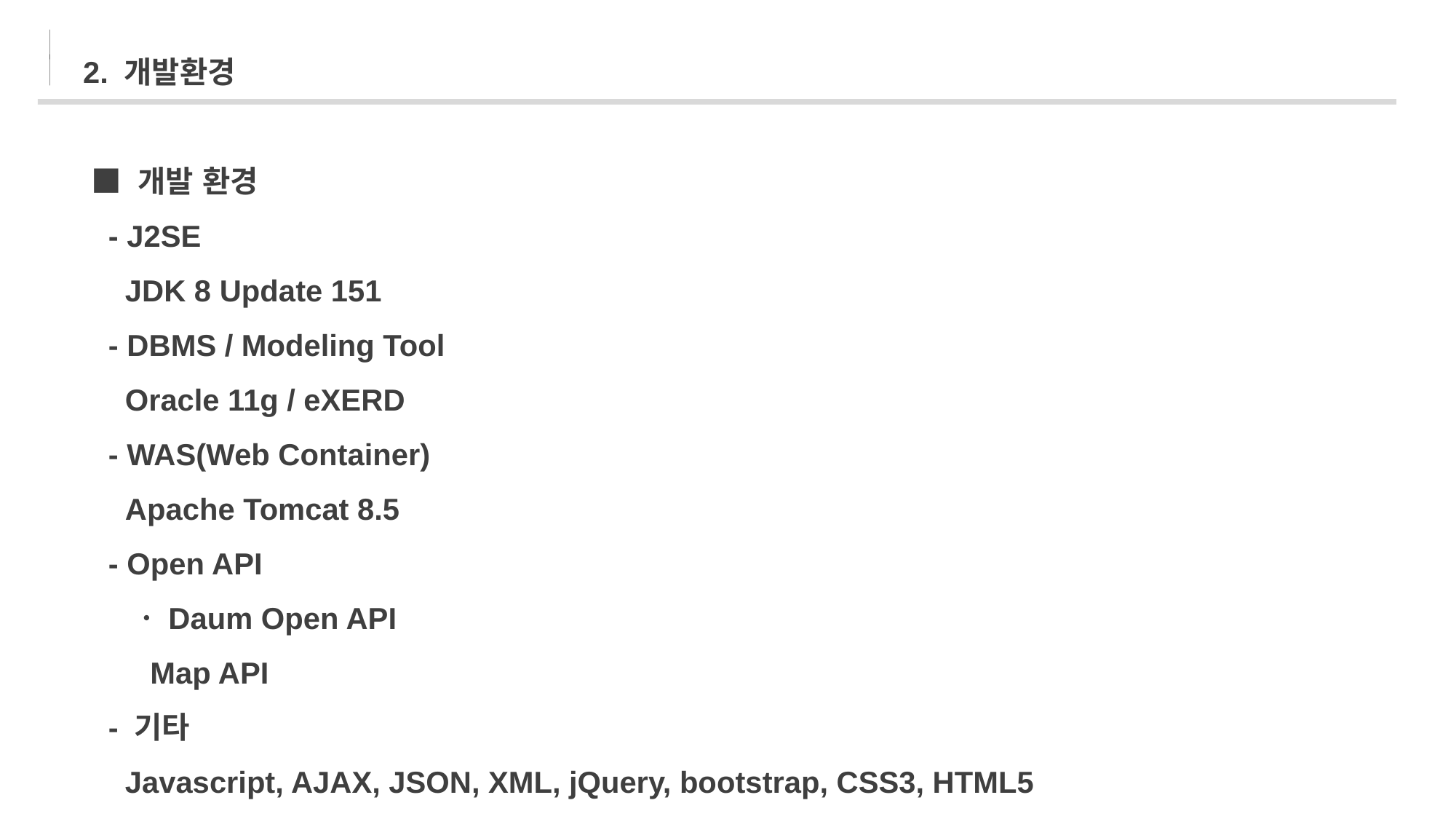

2. 개발환경

■ 개발 환경
  - J2SE
    JDK 8 Update 151
  - DBMS / Modeling Tool
    Oracle 11g / eXERD
  - WAS(Web Container)
    Apache Tomcat 8.5
  - Open API
    ㆍDaum Open API
       Map API
  - 기타
    Javascript, AJAX, JSON, XML, jQuery, bootstrap, CSS3, HTML5